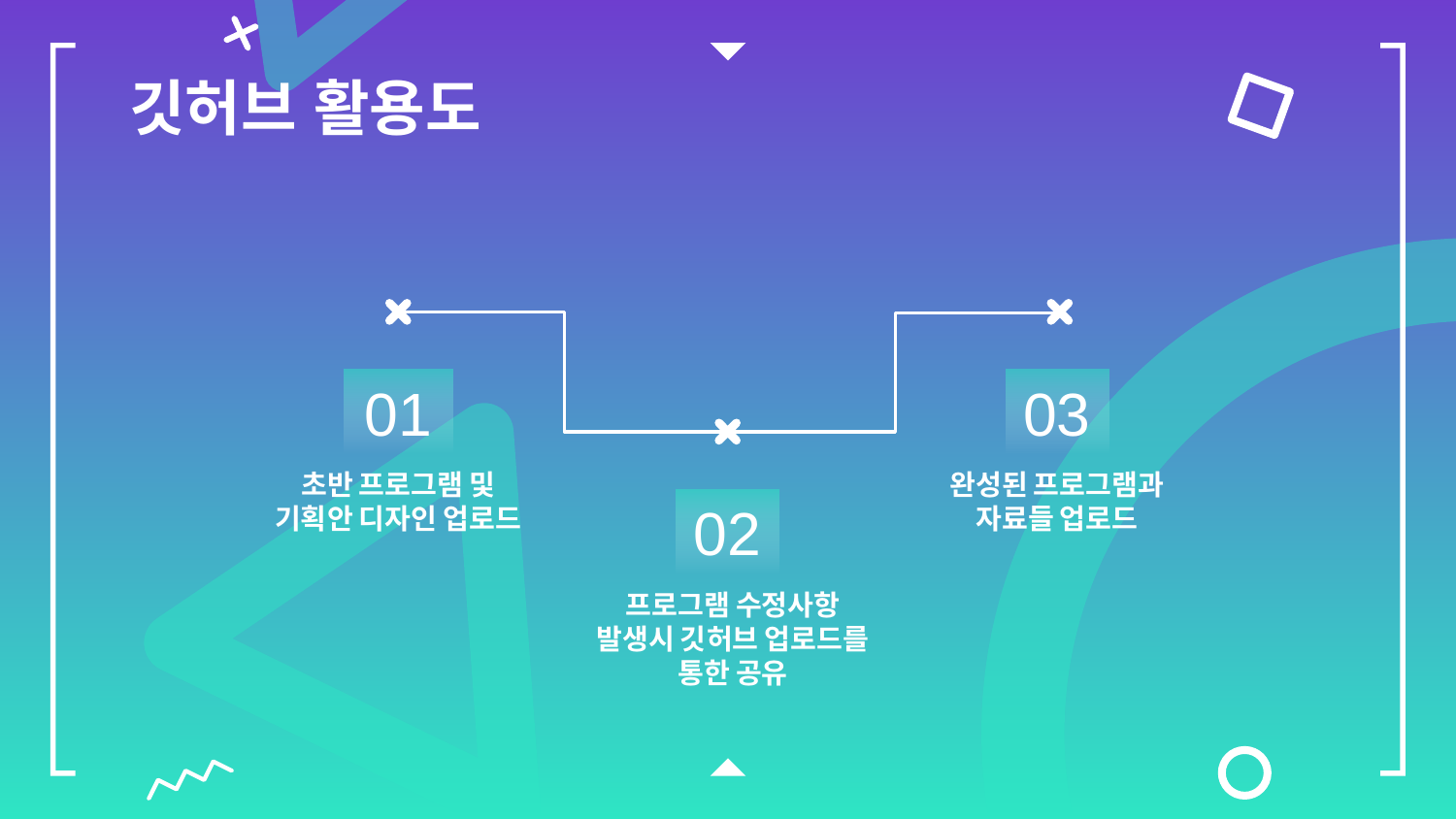

# 깃허브 활용도

01
03
초반 프로그램 및 기획안 디자인 업로드
완성된 프로그램과 자료들 업로드
02
프로그램 수정사항 발생시 깃허브 업로드를 통한 공유